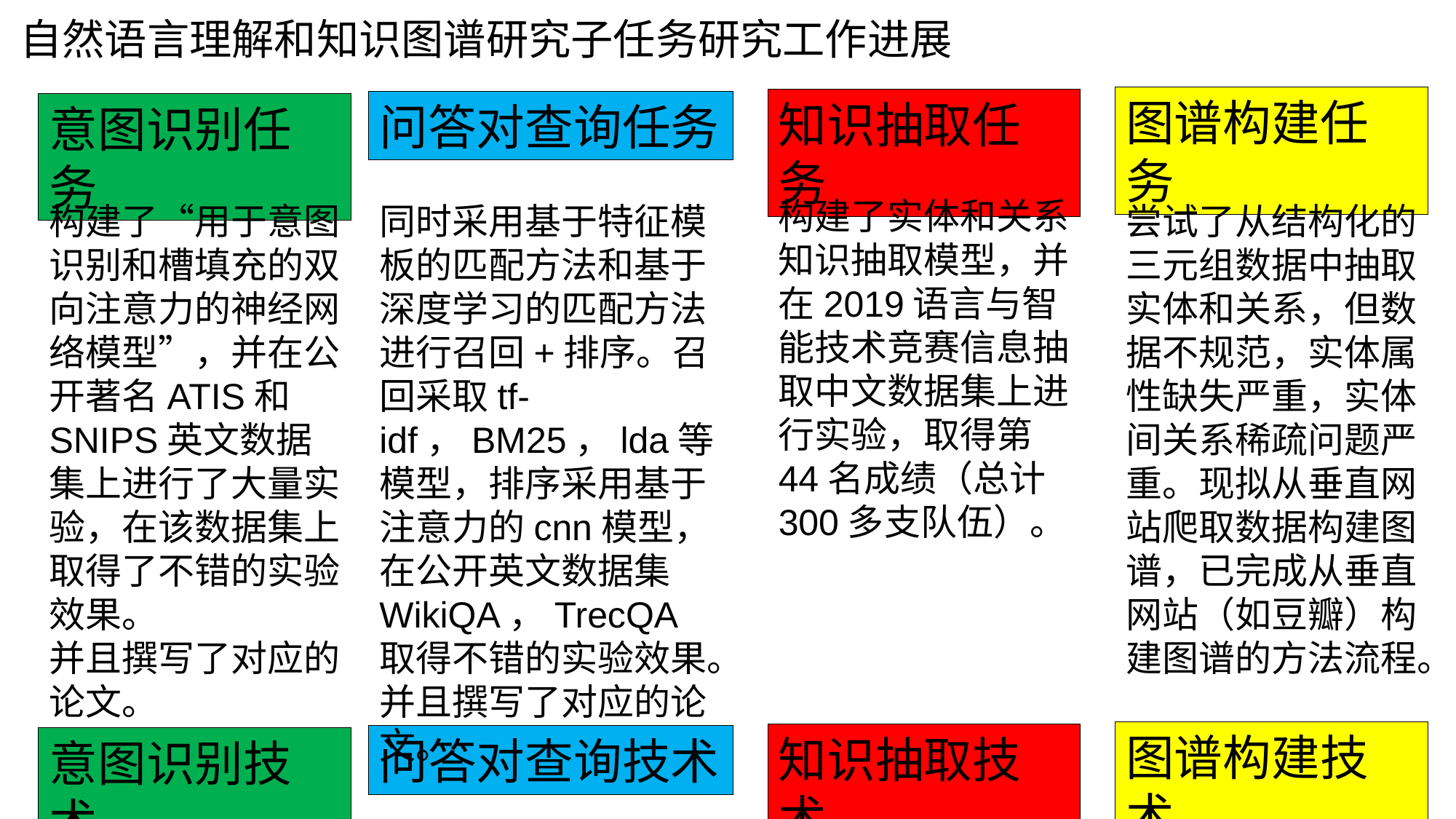

自然语言理解和知识图谱研究子任务研究工作进展
图谱构建任务
知识抽取任务
问答对查询任务
意图识别任务
构建了实体和关系知识抽取模型，并在2019语言与智能技术竞赛信息抽取中文数据集上进行实验，取得第44名成绩（总计300多支队伍）。
构建了“用于意图识别和槽填充的双向注意力的神经网络模型”，并在公开著名ATIS和SNIPS英文数据集上进行了大量实验，在该数据集上取得了不错的实验效果。
并且撰写了对应的论文。
同时采用基于特征模板的匹配方法和基于深度学习的匹配方法进行召回+排序。召回采取tf-idf，BM25，lda等模型，排序采用基于注意力的cnn模型，在公开英文数据集WikiQA，TrecQA取得不错的实验效果。并且撰写了对应的论文。

尝试了从结构化的三元组数据中抽取实体和关系，但数据不规范，实体属性缺失严重，实体间关系稀疏问题严重。现拟从垂直网站爬取数据构建图谱，已完成从垂直网站（如豆瓣）构建图谱的方法流程。
图谱构建技术
知识抽取技术
问答对查询技术
意图识别技术